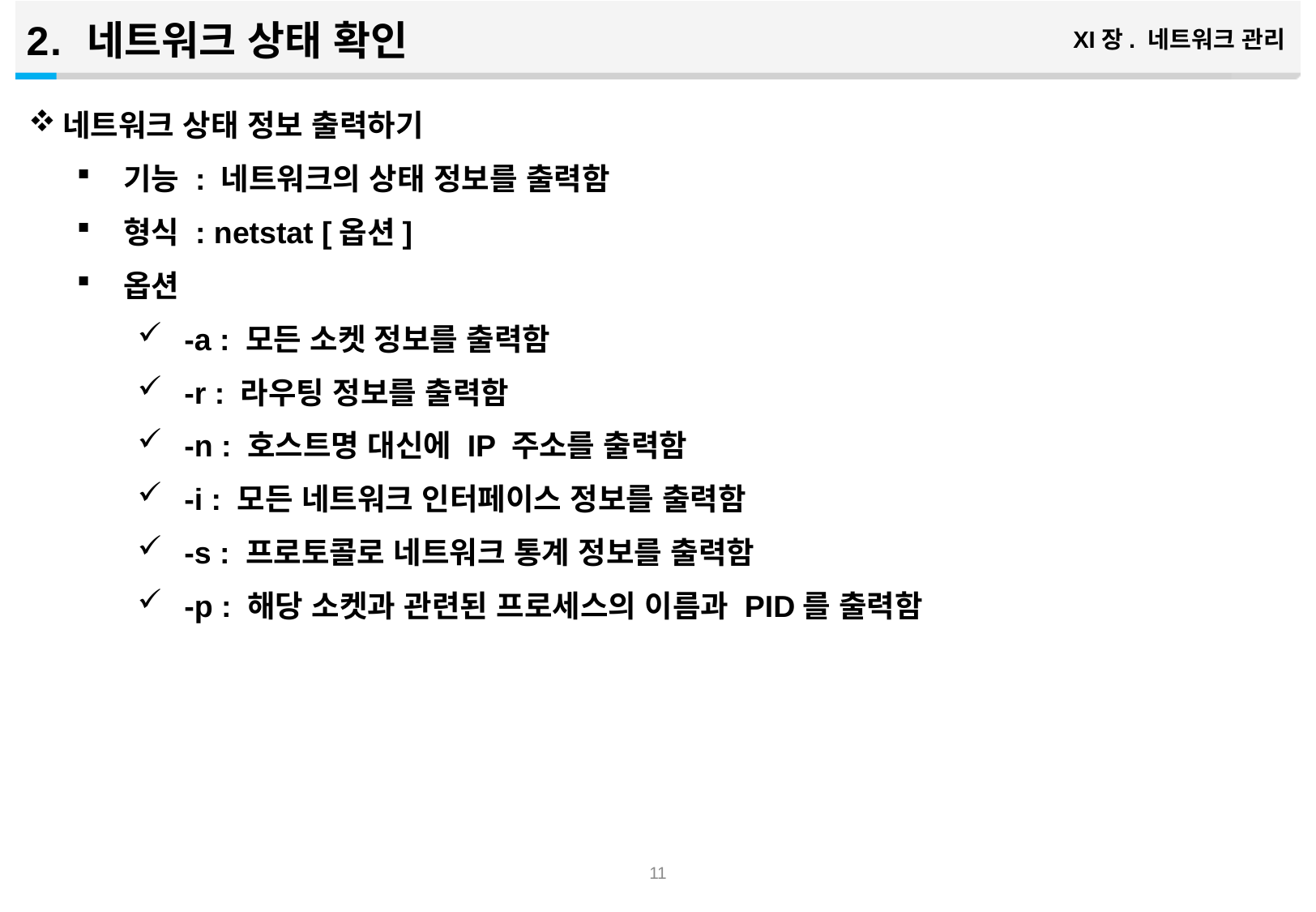

네트워크 상태 확인
XI장. 네트워크 관리
네트워크 상태 정보 출력하기
기능 : 네트워크의 상태 정보를 출력함
형식 : netstat [옵션]
옵션
-a : 모든 소켓 정보를 출력함
-r : 라우팅 정보를 출력함
-n : 호스트명 대신에 IP 주소를 출력함
-i : 모든 네트워크 인터페이스 정보를 출력함
-s : 프로토콜로 네트워크 통계 정보를 출력함
-p : 해당 소켓과 관련된 프로세스의 이름과 PID를 출력함
11